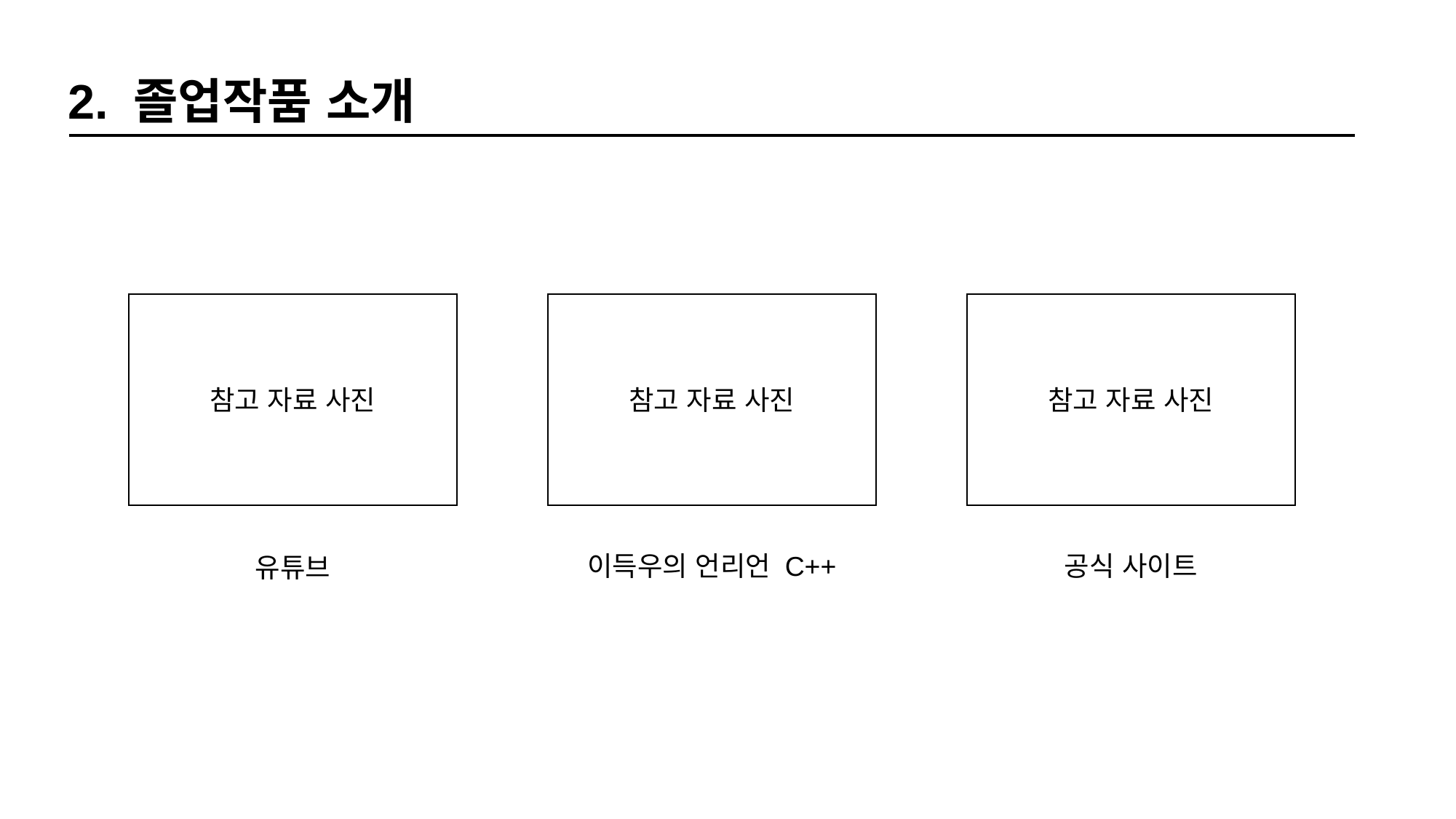

2. 졸업작품 소개
참고 자료 사진
참고 자료 사진
참고 자료 사진
이득우의 언리언 C++
공식 사이트
유튜브